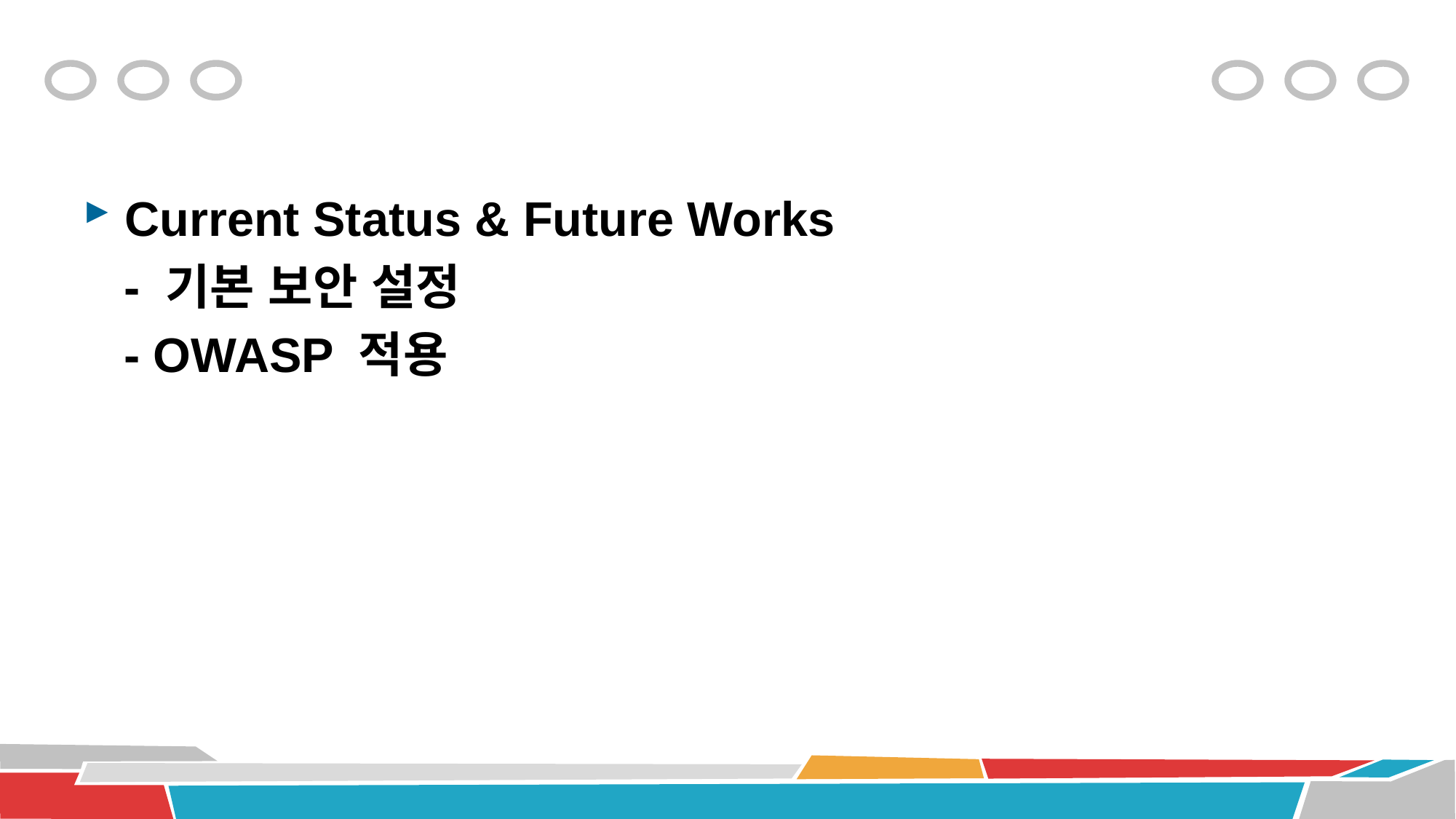

Current Status & Future Works
   - 기본 보안 설정
   - OWASP 적용